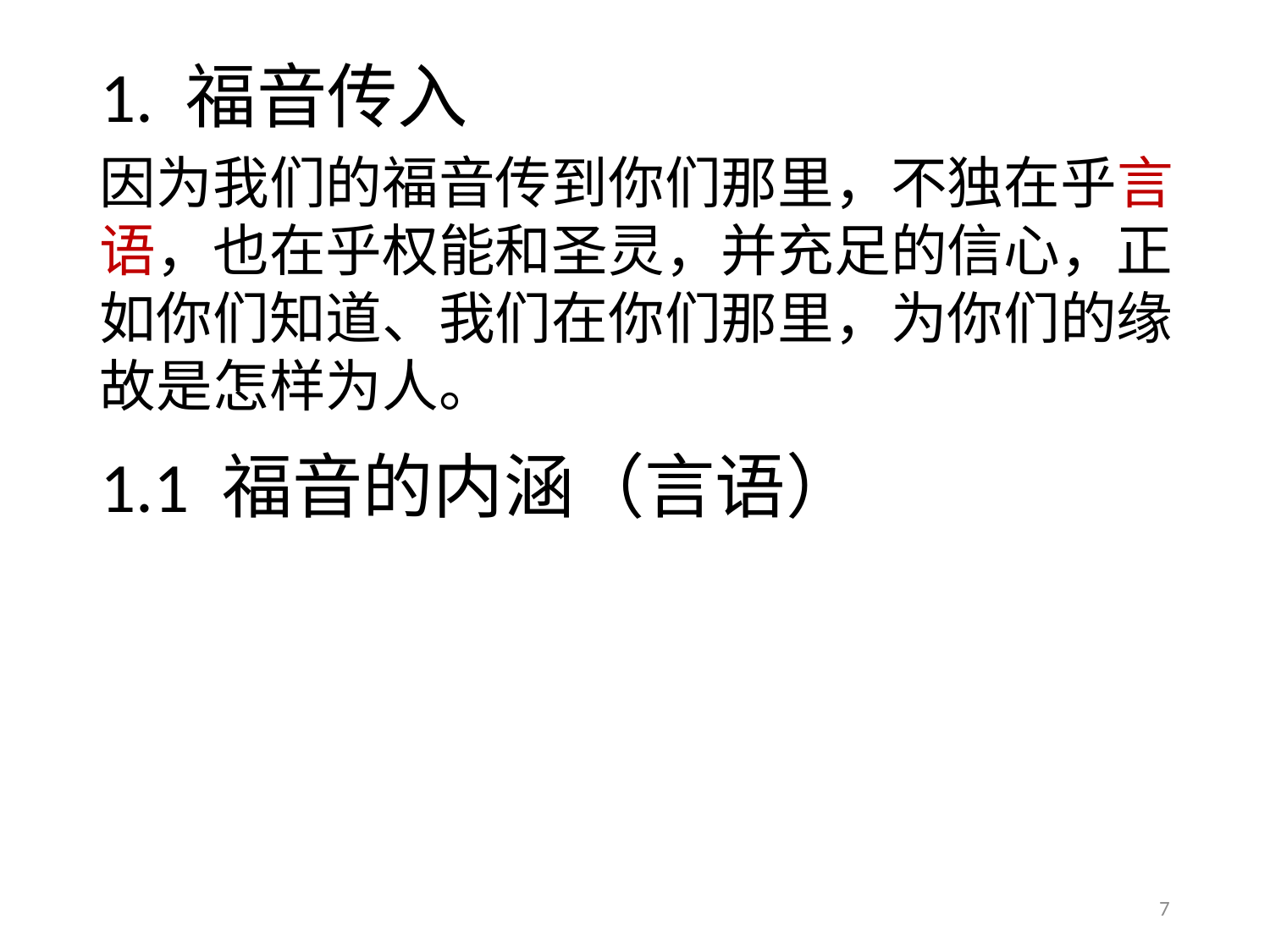

# 1. 福音传入
因为我们的福音传到你们那里，不独在乎言语，也在乎权能和圣灵，并充足的信心，正如你们知道、我们在你们那里，为你们的缘故是怎样为人。

1.1 福音的内涵（言语）

7